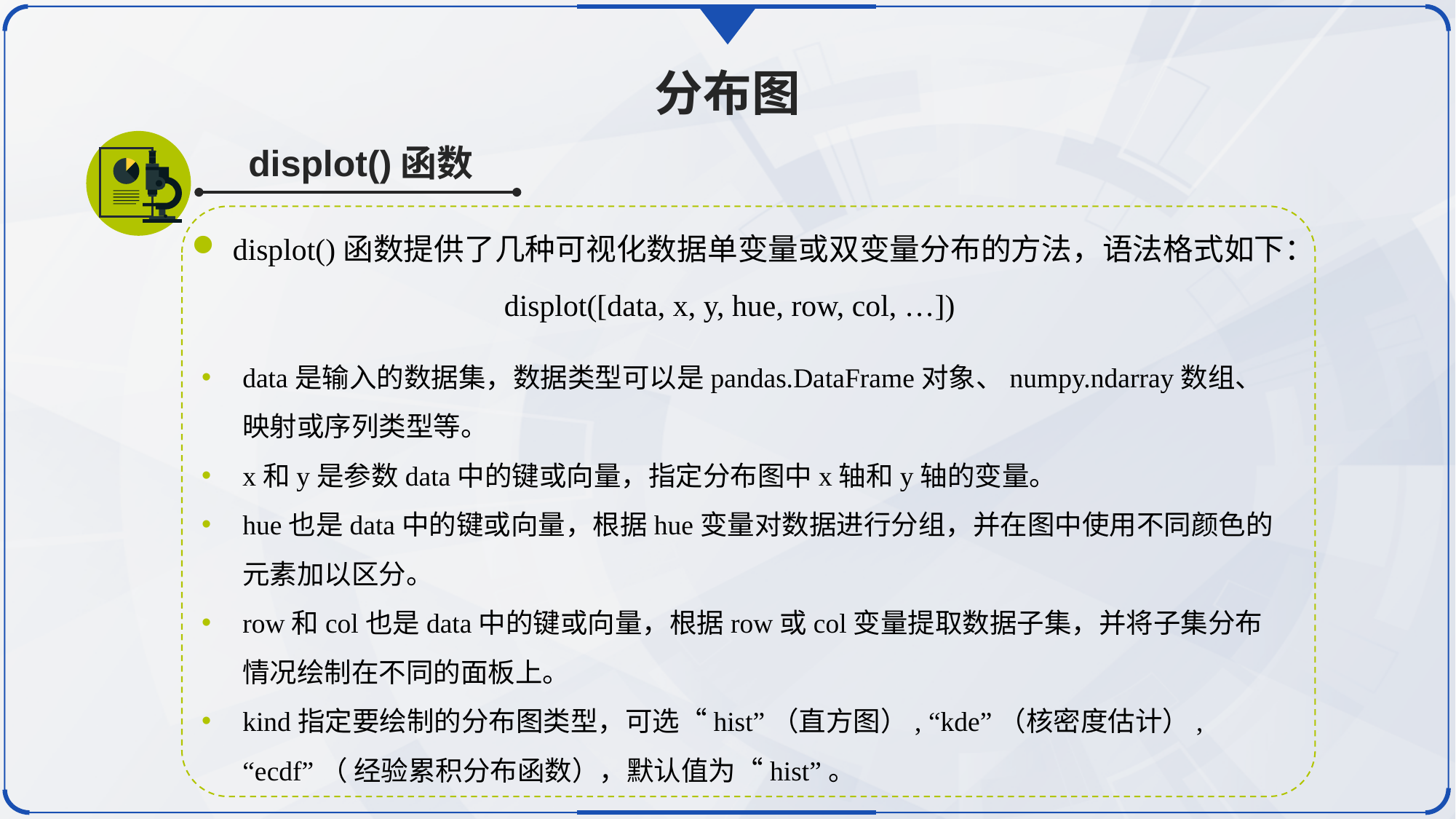

分布图

displot()函数

displot()函数提供了几种可视化数据单变量或双变量分布的方法，语法格式如下：
displot([data, x, y, hue, row, col, …])
data是输入的数据集，数据类型可以是pandas.DataFrame对象、numpy.ndarray数组、映射或序列类型等。
x和y是参数data中的键或向量，指定分布图中x轴和y轴的变量。
hue也是data中的键或向量，根据hue变量对数据进行分组，并在图中使用不同颜色的元素加以区分。
row和col也是data中的键或向量，根据row或col变量提取数据子集，并将子集分布情况绘制在不同的面板上。
kind指定要绘制的分布图类型，可选“hist”（直方图）, “kde”（核密度估计）, “ecdf”（ 经验累积分布函数），默认值为“hist”。